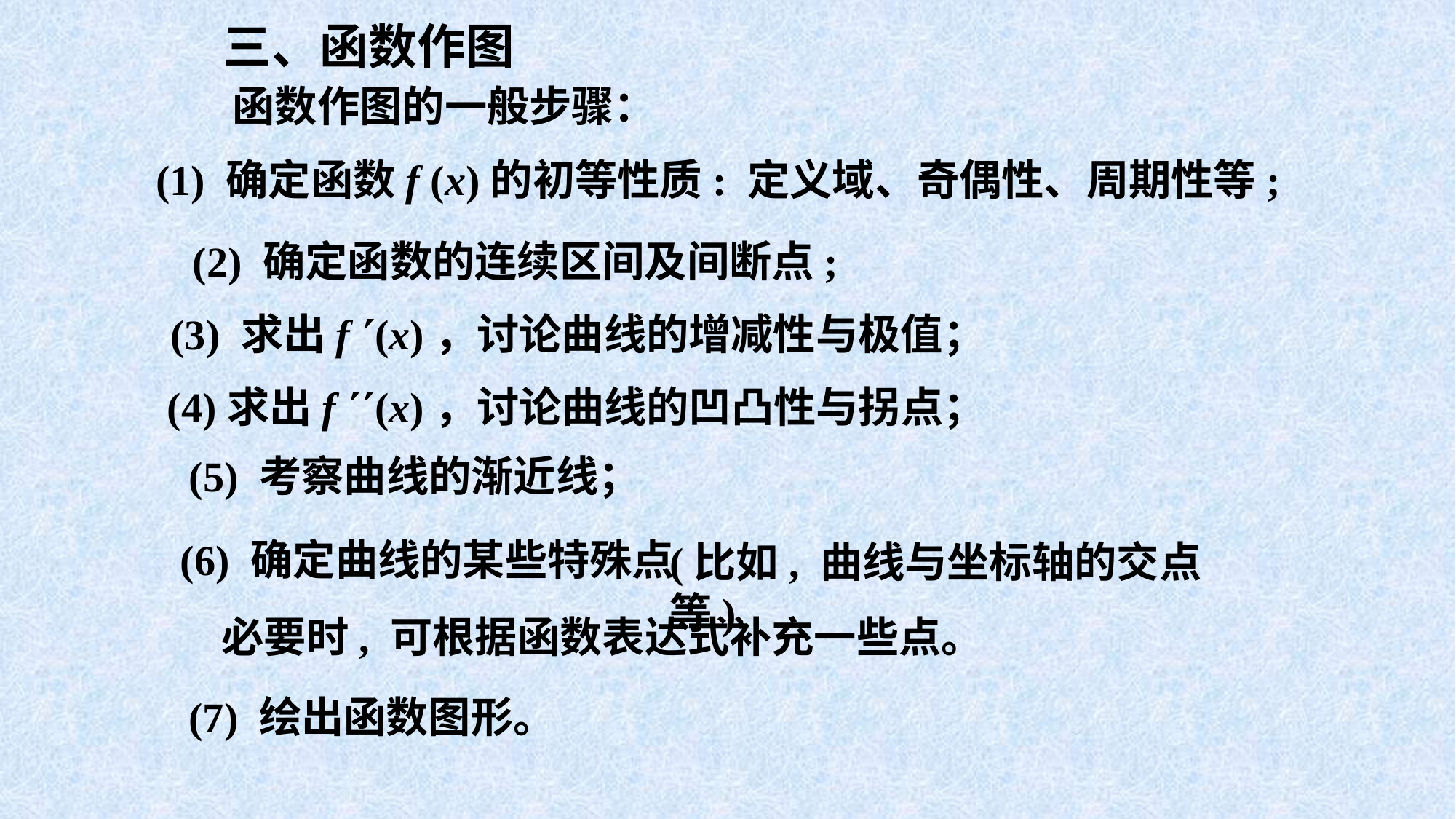

三、函数作图
函数作图的一般步骤：
(1) 确定函数f (x)的初等性质: 定义域、奇偶性、周期性等;
(2) 确定函数的连续区间及间断点;
(3) 求出f ′(x)，讨论曲线的增减性与极值；
(4)求出f ′′(x)，讨论曲线的凹凸性与拐点；
(5) 考察曲线的渐近线；
(6) 确定曲线的某些特殊点
(比如, 曲线与坐标轴的交点等).
必要时, 可根据函数表达式补充一些点。
(7) 绘出函数图形。